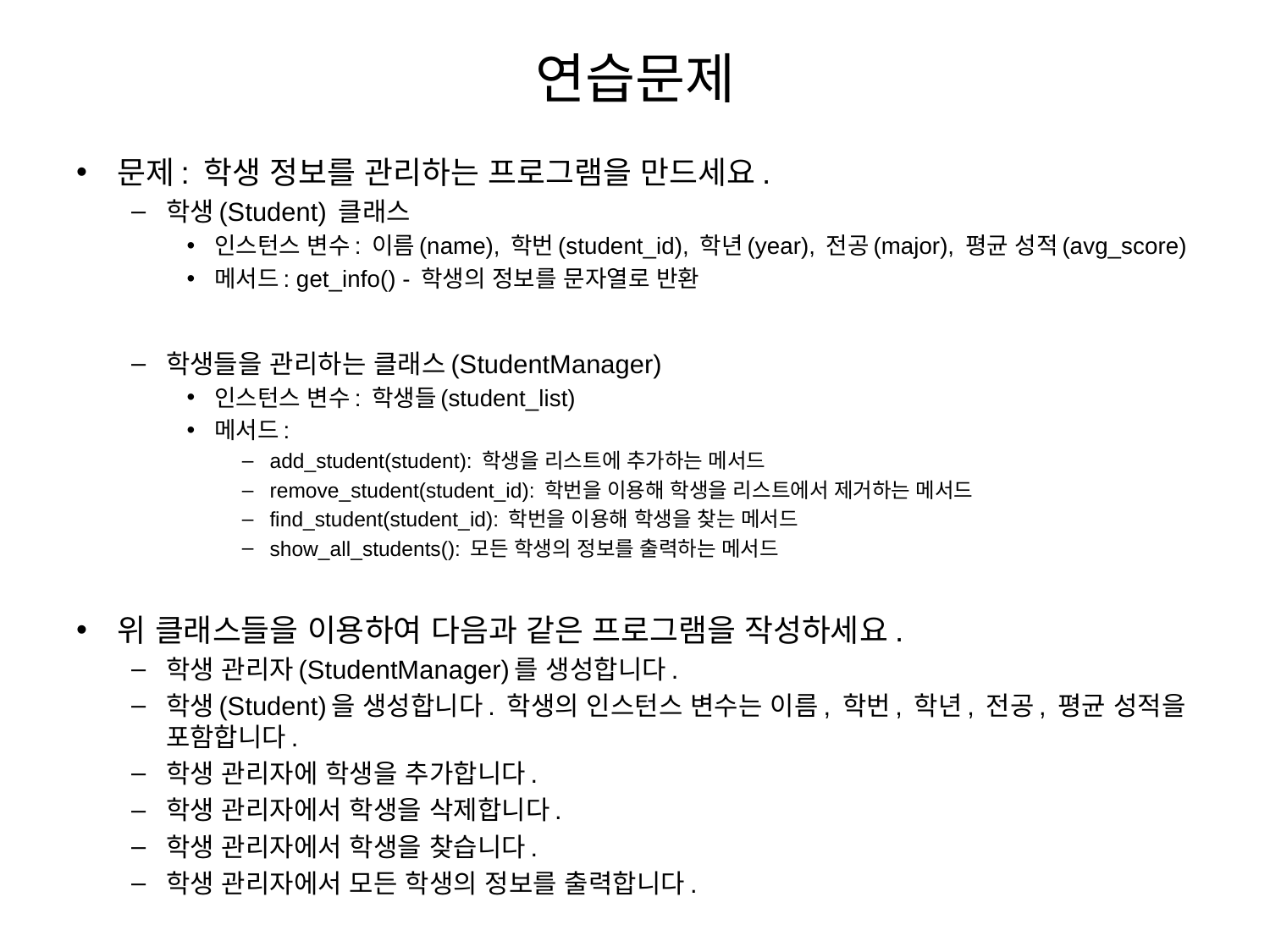

# 연습문제
문제: 학생 정보를 관리하는 프로그램을 만드세요.
학생(Student) 클래스
인스턴스 변수: 이름(name), 학번(student_id), 학년(year), 전공(major), 평균 성적(avg_score)
메서드: get_info() - 학생의 정보를 문자열로 반환

학생들을 관리하는 클래스(StudentManager)
인스턴스 변수: 학생들(student_list)
메서드:
add_student(student): 학생을 리스트에 추가하는 메서드
remove_student(student_id): 학번을 이용해 학생을 리스트에서 제거하는 메서드
find_student(student_id): 학번을 이용해 학생을 찾는 메서드
show_all_students(): 모든 학생의 정보를 출력하는 메서드

위 클래스들을 이용하여 다음과 같은 프로그램을 작성하세요.
학생 관리자(StudentManager)를 생성합니다.
학생(Student)을 생성합니다. 학생의 인스턴스 변수는 이름, 학번, 학년, 전공, 평균 성적을 포함합니다.
학생 관리자에 학생을 추가합니다.
학생 관리자에서 학생을 삭제합니다.
학생 관리자에서 학생을 찾습니다.
학생 관리자에서 모든 학생의 정보를 출력합니다.